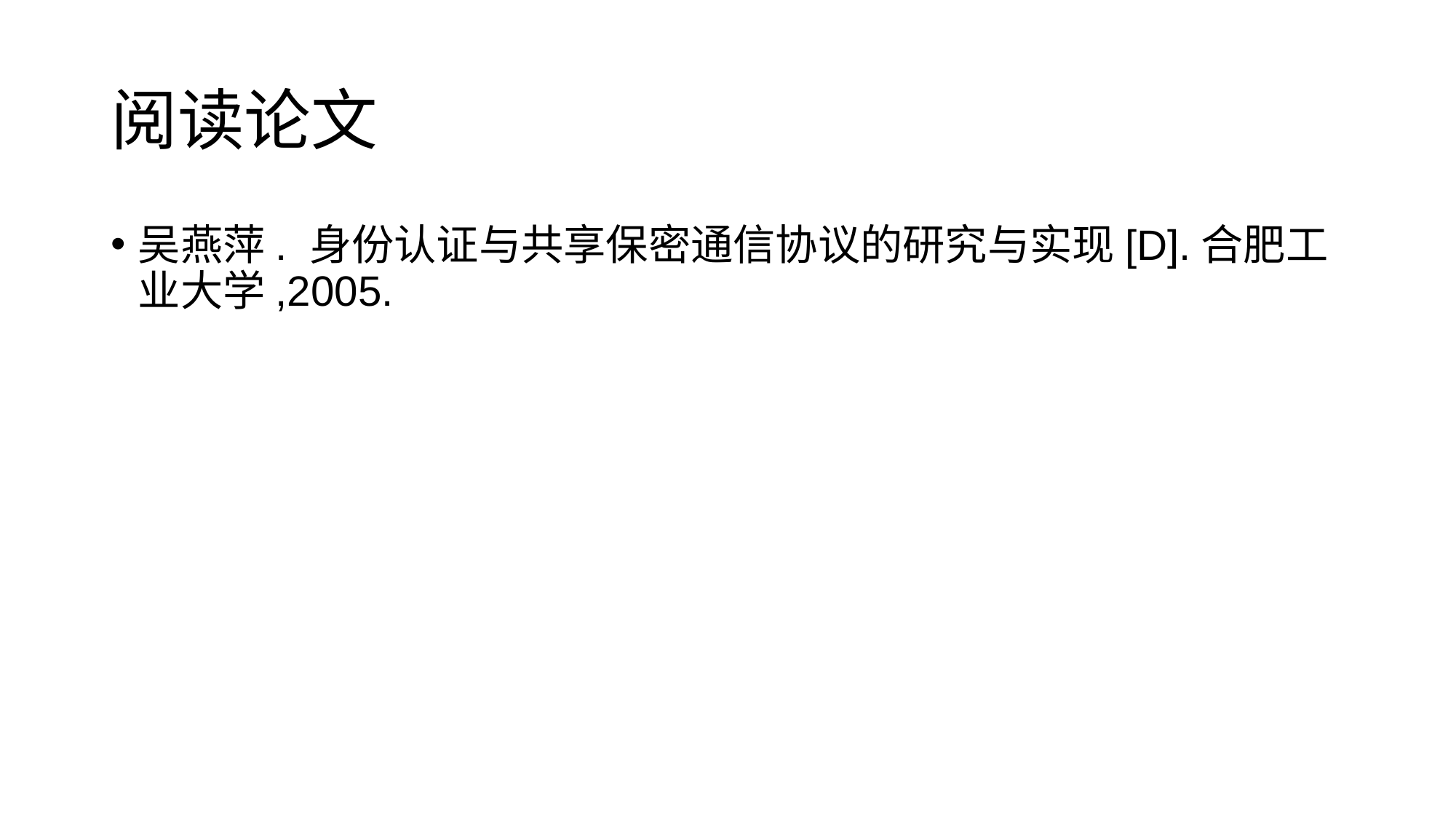

# 阅读论文
吴燕萍. 身份认证与共享保密通信协议的研究与实现[D].合肥工业大学,2005.